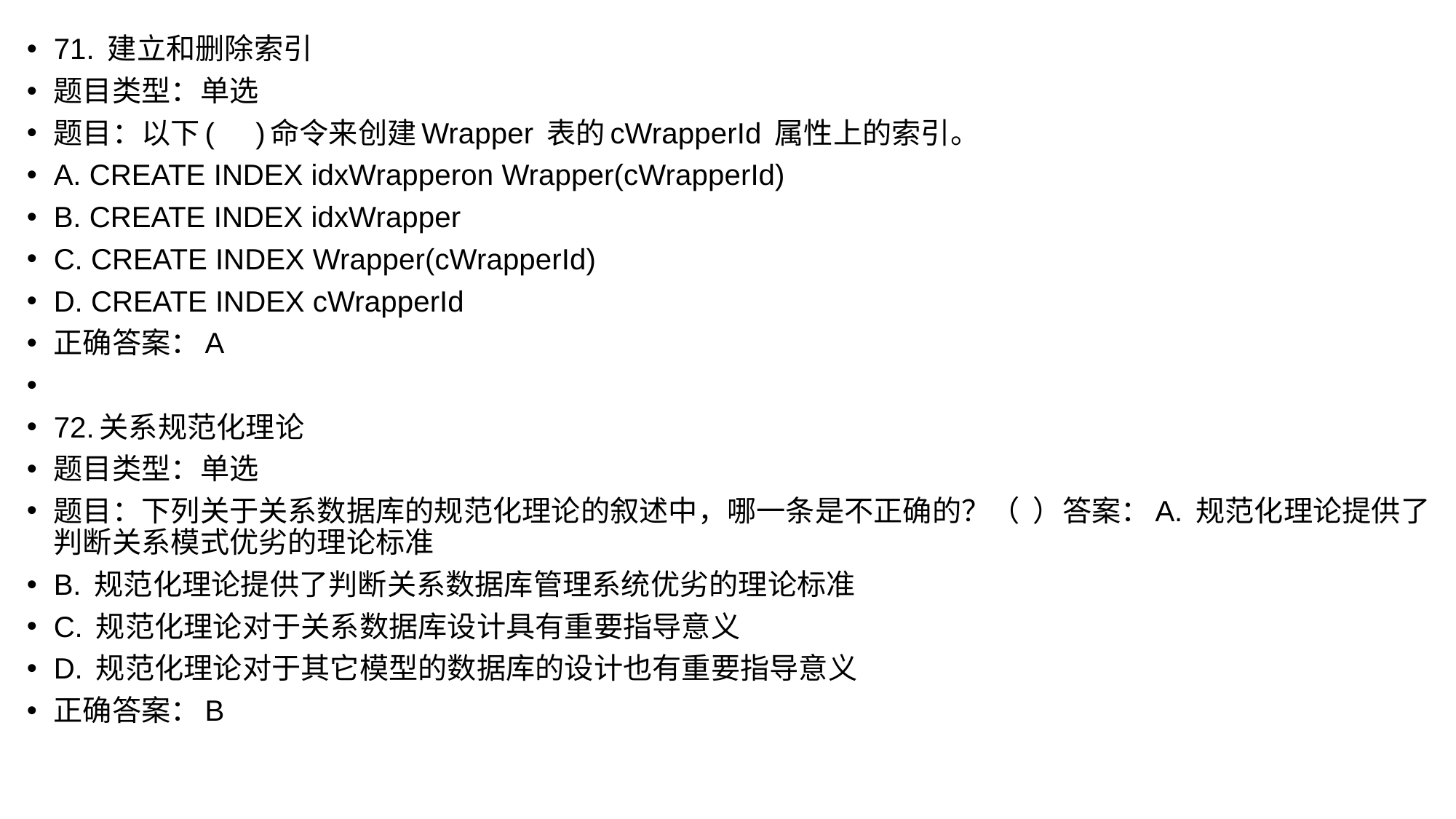

71. 建立和删除索引
题目类型：单选
题目：以下(     )命令来创建Wrapper 表的cWrapperId 属性上的索引。
A. CREATE INDEX idxWrapperon Wrapper(cWrapperId)
B. CREATE INDEX idxWrapper
C. CREATE INDEX Wrapper(cWrapperId)
D. CREATE INDEX cWrapperId
正确答案：A

72.关系规范化理论
题目类型：单选
题目：下列关于关系数据库的规范化理论的叙述中，哪一条是不正确的？（  ）答案：A. 规范化理论提供了判断关系模式优劣的理论标准
B. 规范化理论提供了判断关系数据库管理系统优劣的理论标准
C. 规范化理论对于关系数据库设计具有重要指导意义
D. 规范化理论对于其它模型的数据库的设计也有重要指导意义
正确答案：B

#